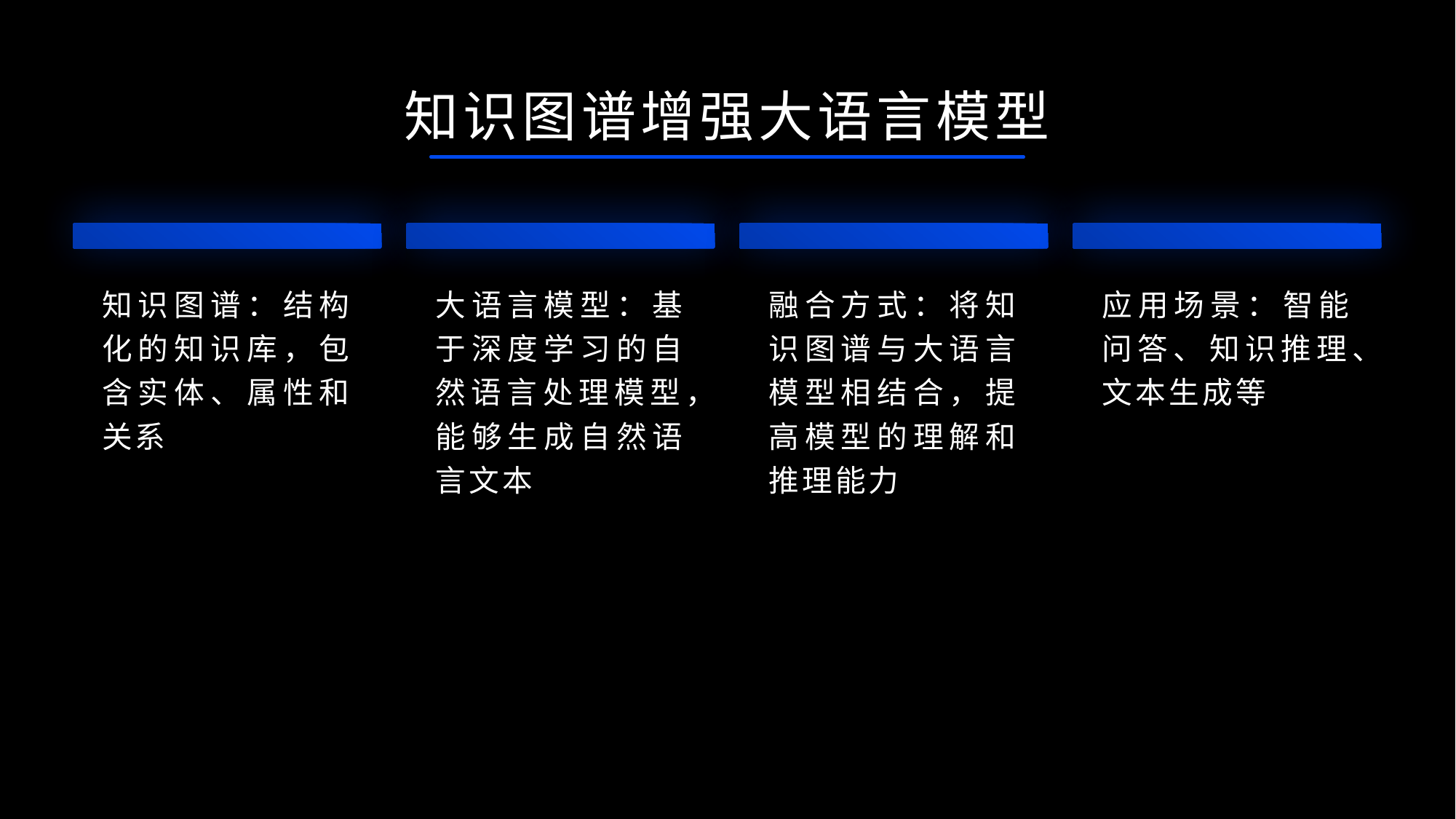

知识图谱增强大语言模型

知识图谱：结构化的知识库，包含实体、属性和关系
大语言模型：基于深度学习的自然语言处理模型，能够生成自然语言文本
融合方式：将知识图谱与大语言模型相结合，提高模型的理解和推理能力
应用场景：智能问答、知识推理、文本生成等